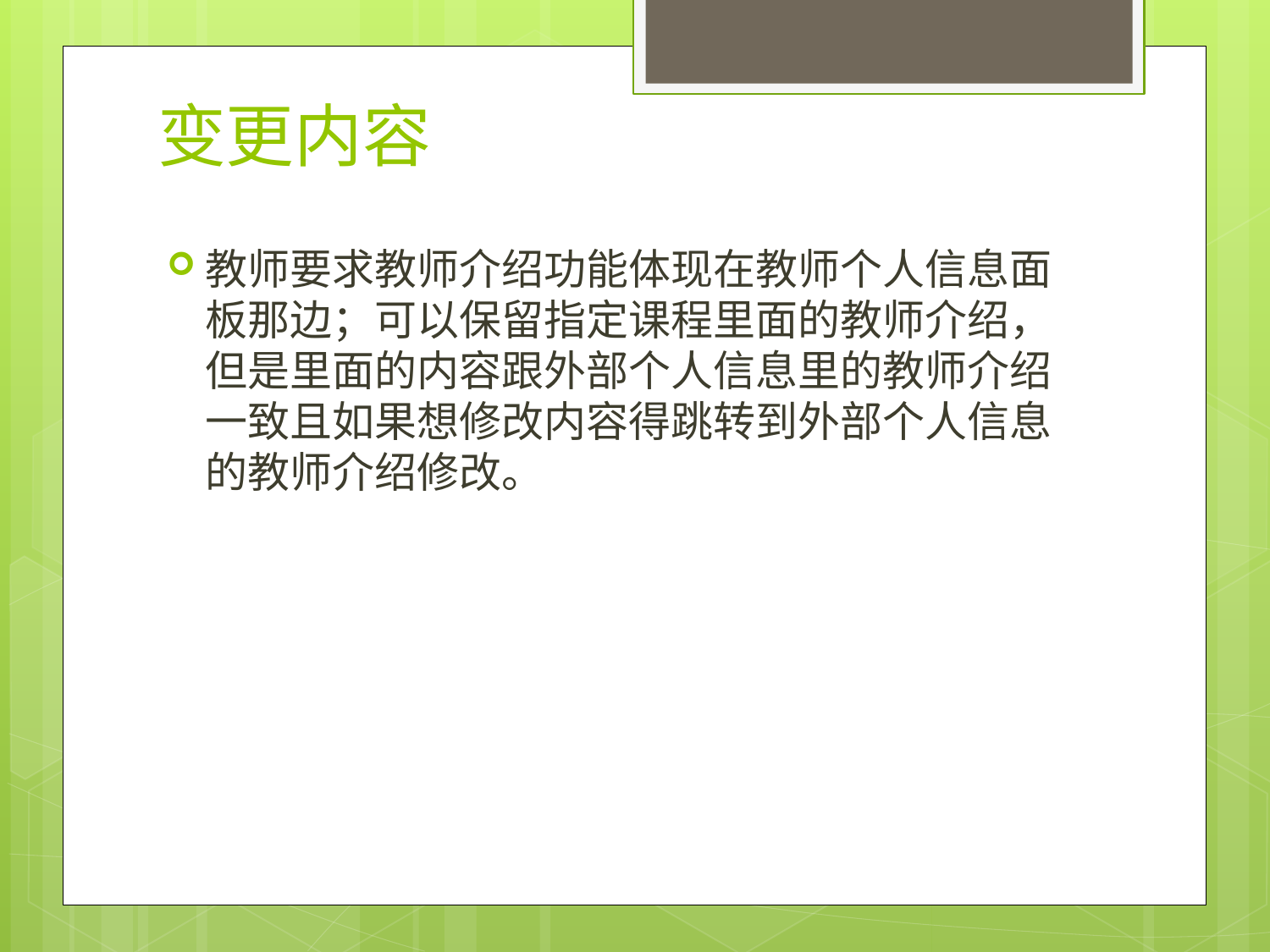

# 变更内容
教师要求教师介绍功能体现在教师个人信息面板那边；可以保留指定课程里面的教师介绍，但是里面的内容跟外部个人信息里的教师介绍一致且如果想修改内容得跳转到外部个人信息的教师介绍修改。